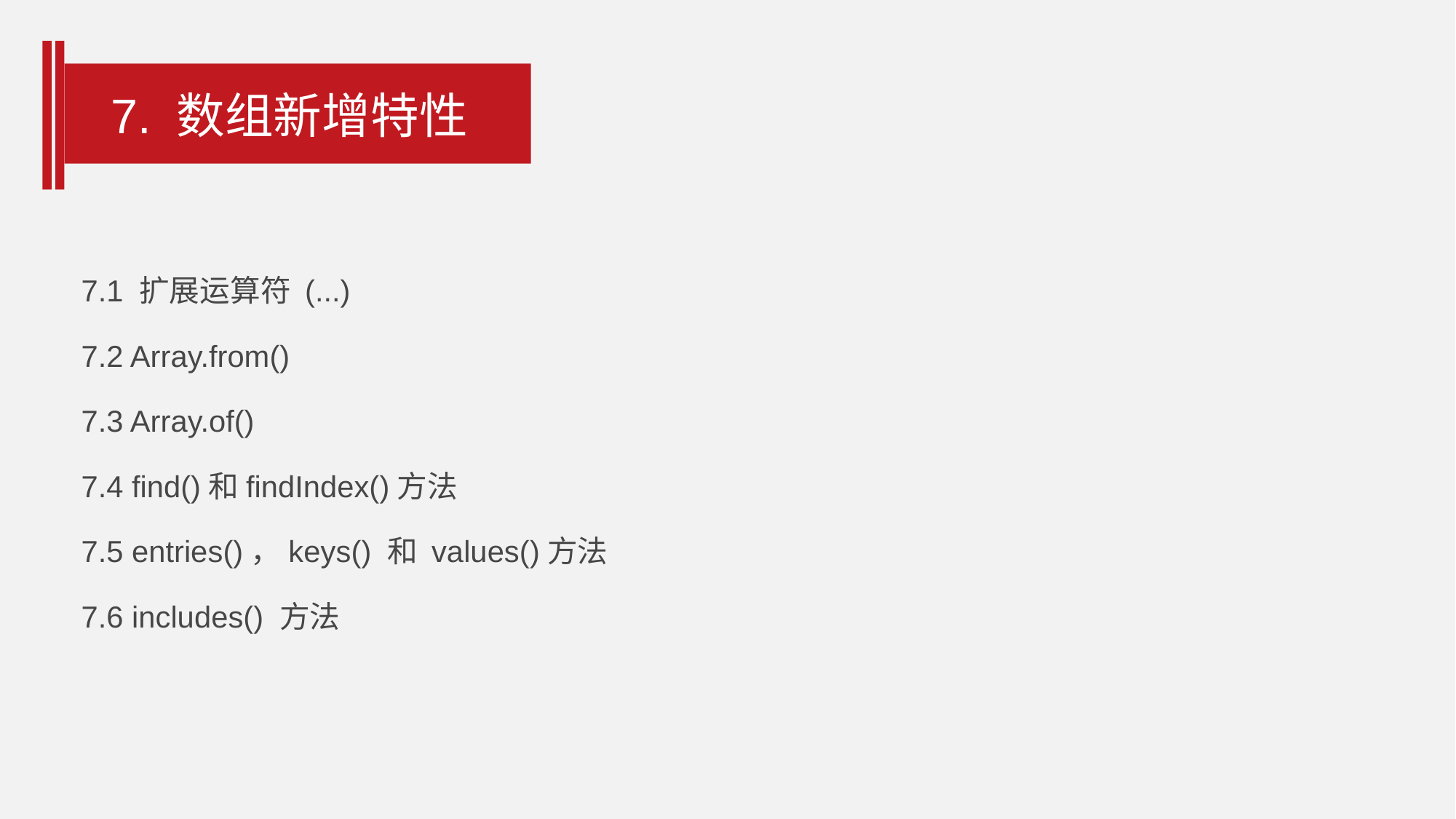

# 7. 数组新增特性
7.1 扩展运算符 (...)
7.2 Array.from()
7.3 Array.of()
7.4 find()和findIndex()方法
7.5 entries()，keys() 和 values()方法
7.6 includes() 方法